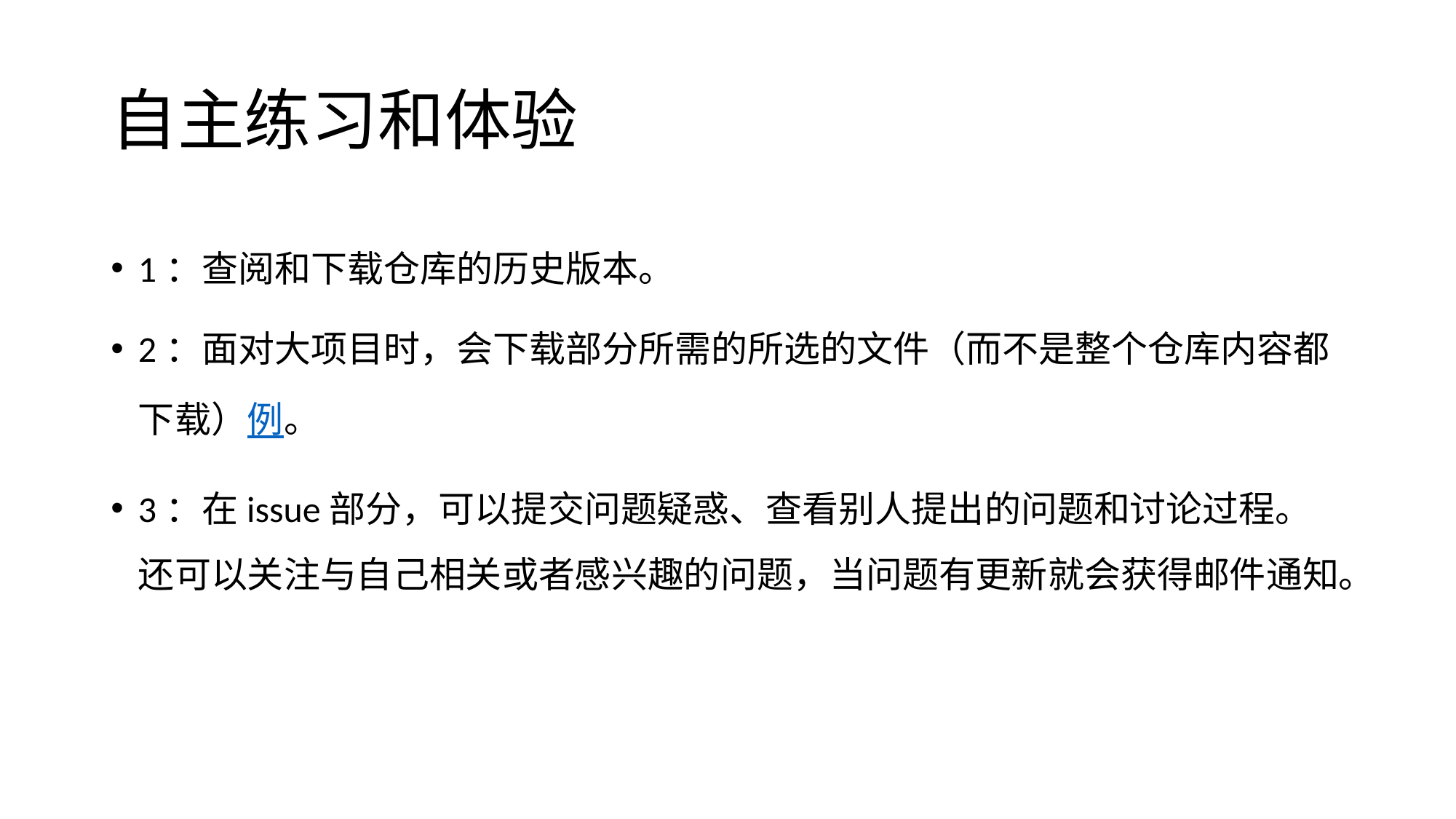

# 自主练习和体验
1：查阅和下载仓库的历史版本。
2：面对大项目时，会下载部分所需的所选的文件（而不是整个仓库内容都下载）例。
3：在issue部分，可以提交问题疑惑、查看别人提出的问题和讨论过程。还可以关注与自己相关或者感兴趣的问题，当问题有更新就会获得邮件通知。